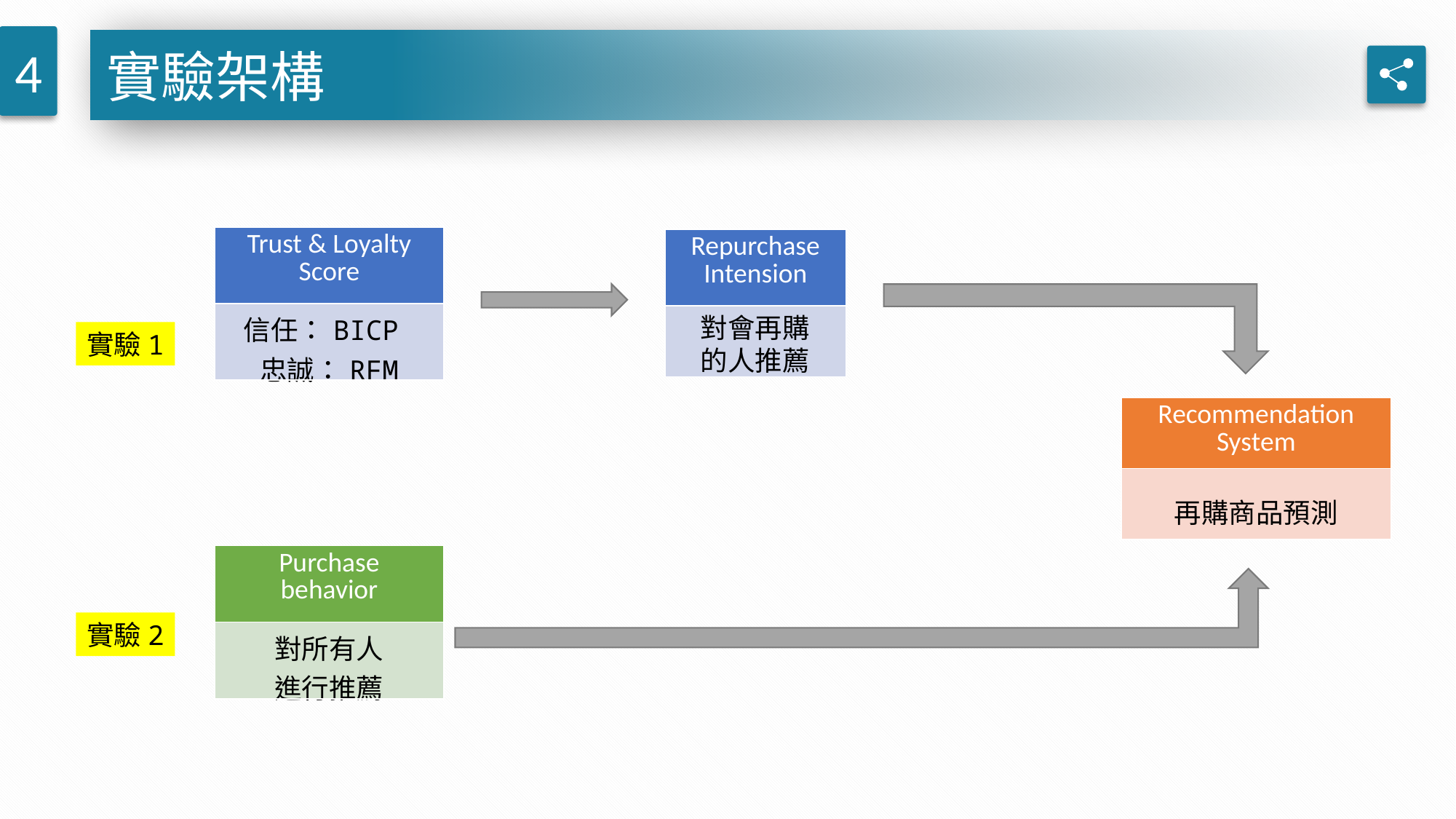

4

實驗架構

| Trust & Loyalty Score |
| --- |
| 信任：BICP 忠誠：RFM |
| Repurchase Intension |
| --- |
|  |

對會再購
的人推薦
實驗1
| Recommendation System |
| --- |
|  |
再購商品預測
| Purchase behavior |
| --- |
| 對所有人 進行推薦 |

實驗2